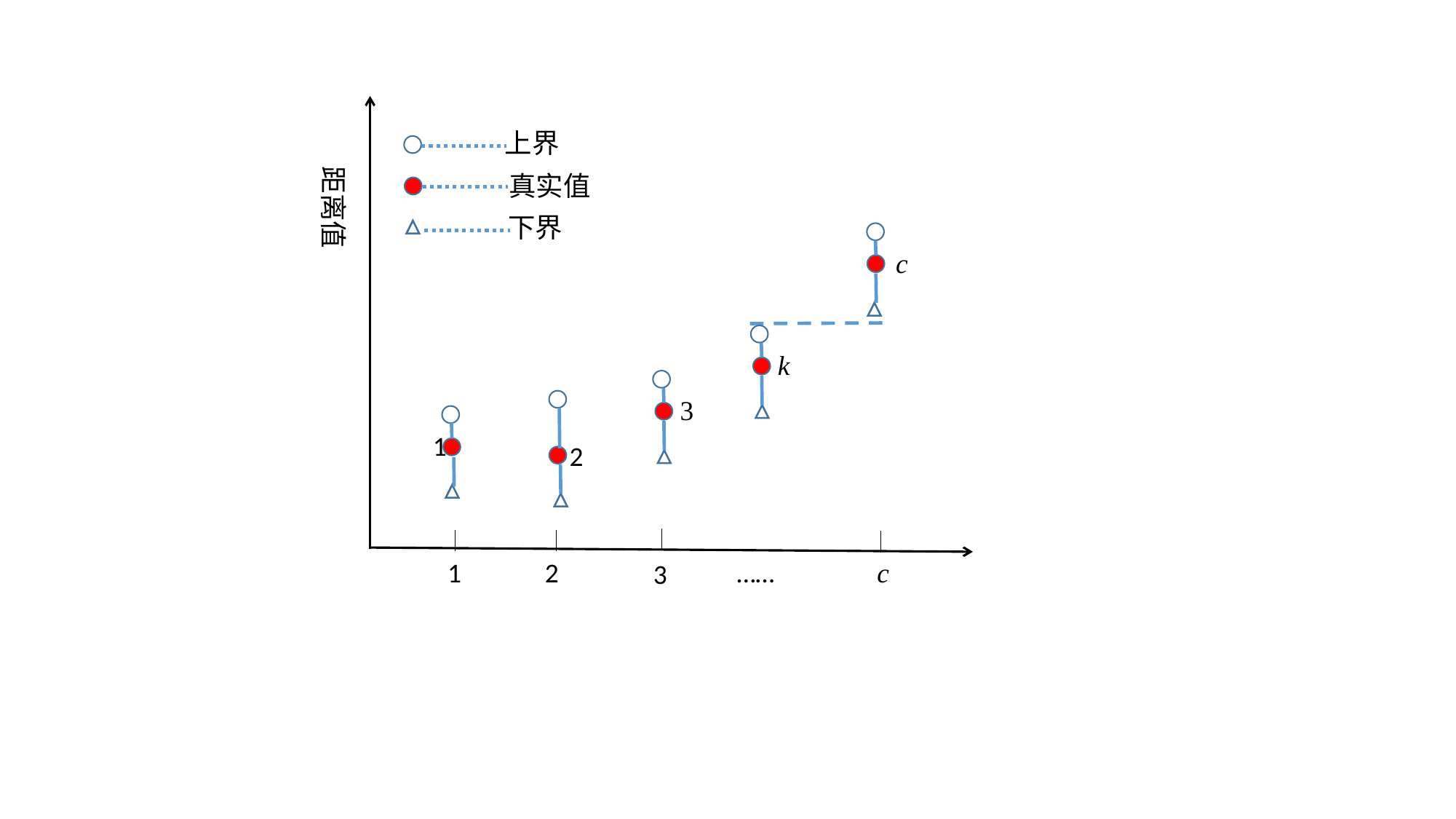

上界

距离值
真实值

下界

c

k

3

1
2

1
2
……
c
3